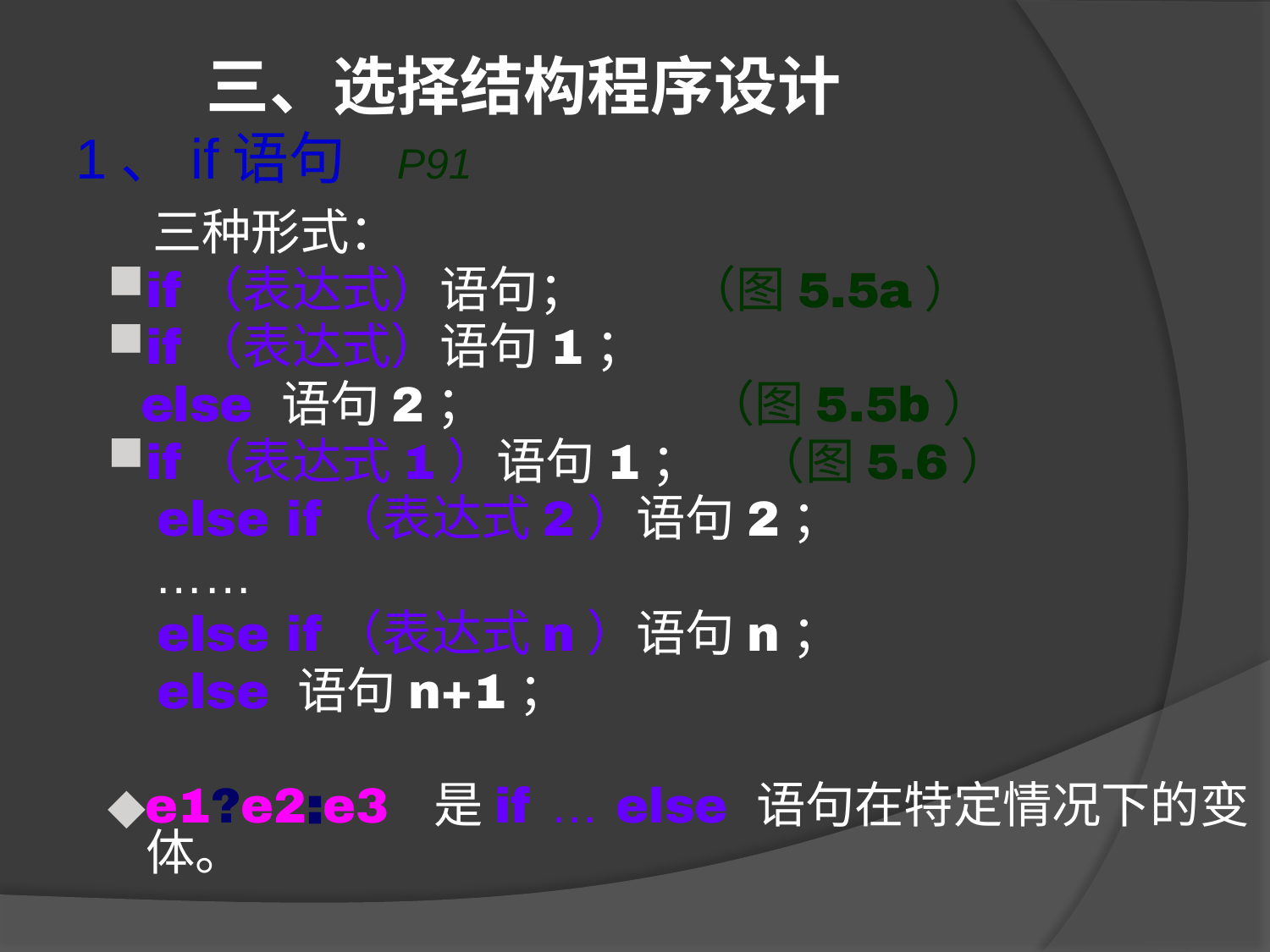

三、选择结构程序设计
1、if语句   P91
   三种形式：
if（表达式）语句；         （图5.5a）
if（表达式）语句1；
  else 语句2；                    （图5.5b）
if（表达式1）语句1；     （图5.6）
   else if（表达式2）语句2；
   ……
   else if（表达式n）语句n；
   else 语句n+1；

◆e1?e2:e3  是if … else 语句在特定情况下的变体。